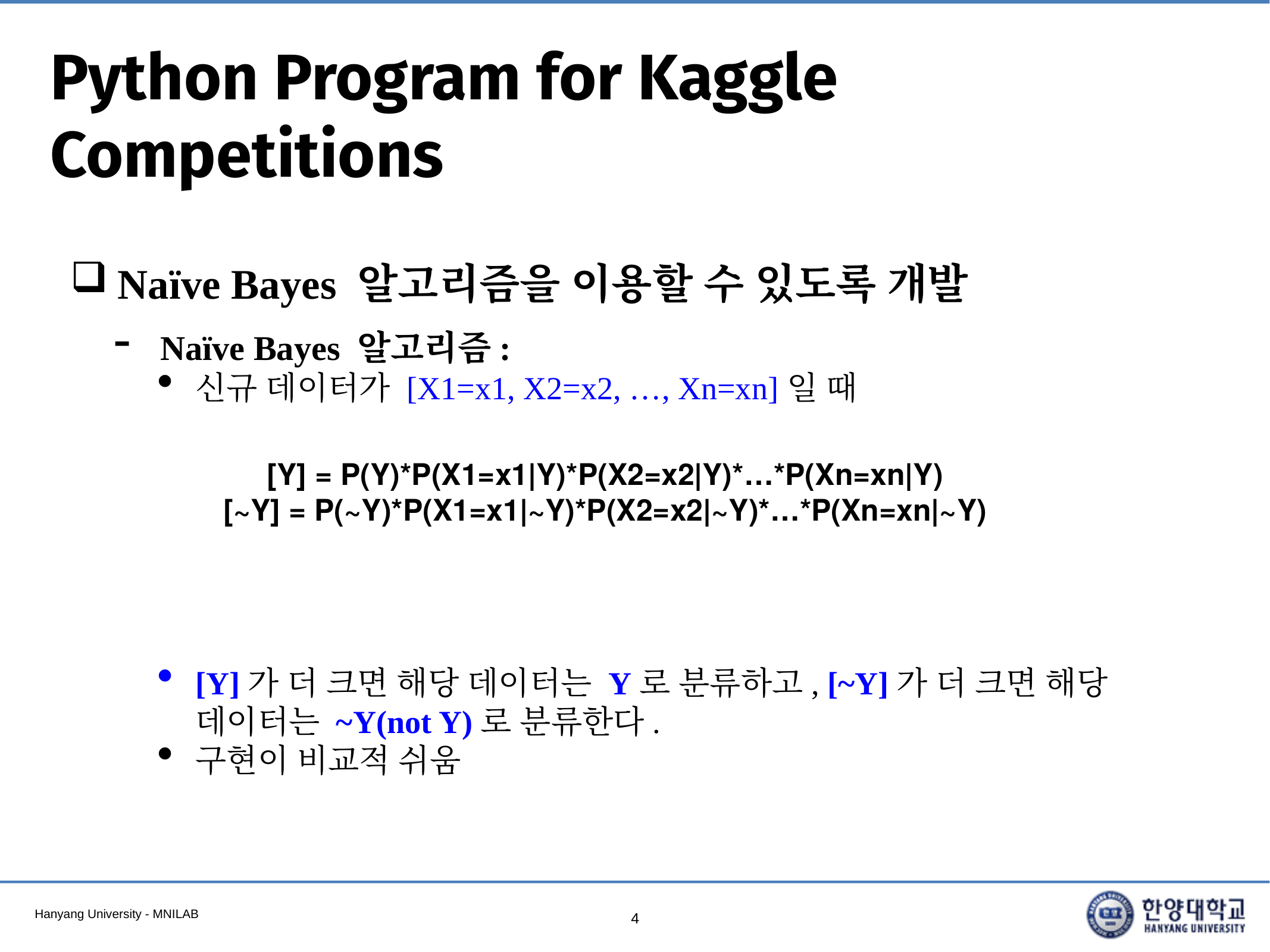

# Python Program for Kaggle Competitions
Naïve Bayes 알고리즘을 이용할 수 있도록 개발
Naïve Bayes 알고리즘:
신규 데이터가 [X1=x1, X2=x2, …, Xn=xn]일 때

[Y]가 더 크면 해당 데이터는 Y로 분류하고, [~Y]가 더 크면 해당 데이터는 ~Y(not Y)로 분류한다.
구현이 비교적 쉬움
[Y] = P(Y)*P(X1=x1|Y)*P(X2=x2|Y)*…*P(Xn=xn|Y)
[~Y] = P(~Y)*P(X1=x1|~Y)*P(X2=x2|~Y)*…*P(Xn=xn|~Y)
4